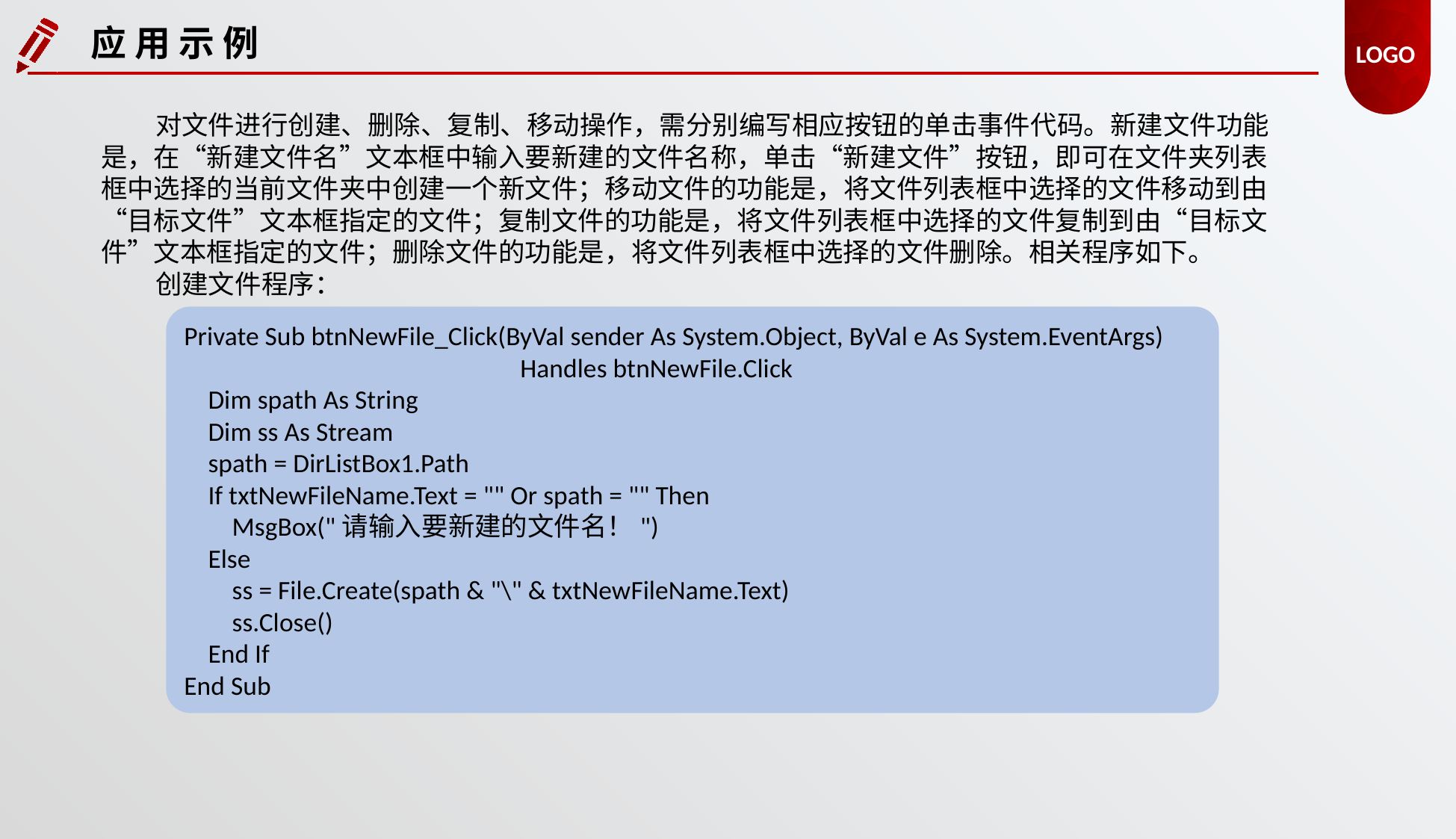

应 用 示 例
对文件进行创建、删除、复制、移动操作，需分别编写相应按钮的单击事件代码。新建文件功能是，在“新建文件名”文本框中输入要新建的文件名称，单击“新建文件”按钮，即可在文件夹列表框中选择的当前文件夹中创建一个新文件；移动文件的功能是，将文件列表框中选择的文件移动到由“目标文件”文本框指定的文件；复制文件的功能是，将文件列表框中选择的文件复制到由“目标文件”文本框指定的文件；删除文件的功能是，将文件列表框中选择的文件删除。相关程序如下。
创建文件程序：
Private Sub btnNewFile_Click(ByVal sender As System.Object, ByVal e As System.EventArgs)
			Handles btnNewFile.Click
    Dim spath As String
    Dim ss As Stream
    spath = DirListBox1.Path
    If txtNewFileName.Text = "" Or spath = "" Then
        MsgBox("请输入要新建的文件名！")
    Else
        ss = File.Create(spath & "\" & txtNewFileName.Text)
        ss.Close()
    End If
End Sub